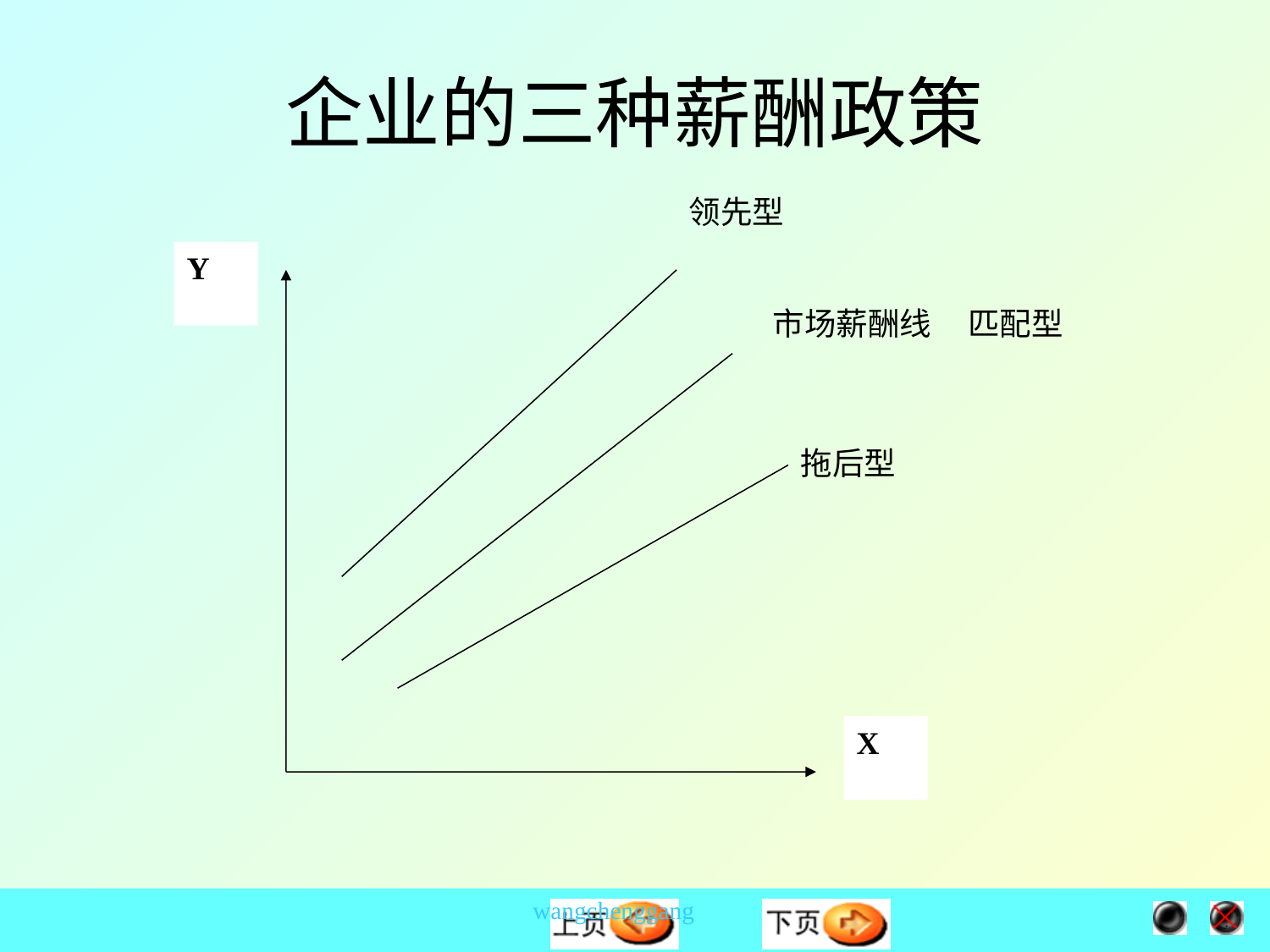

# 企业的三种薪酬政策
领先型
Y

市场薪酬线
匹配型

拖后型

X

wangchenggang